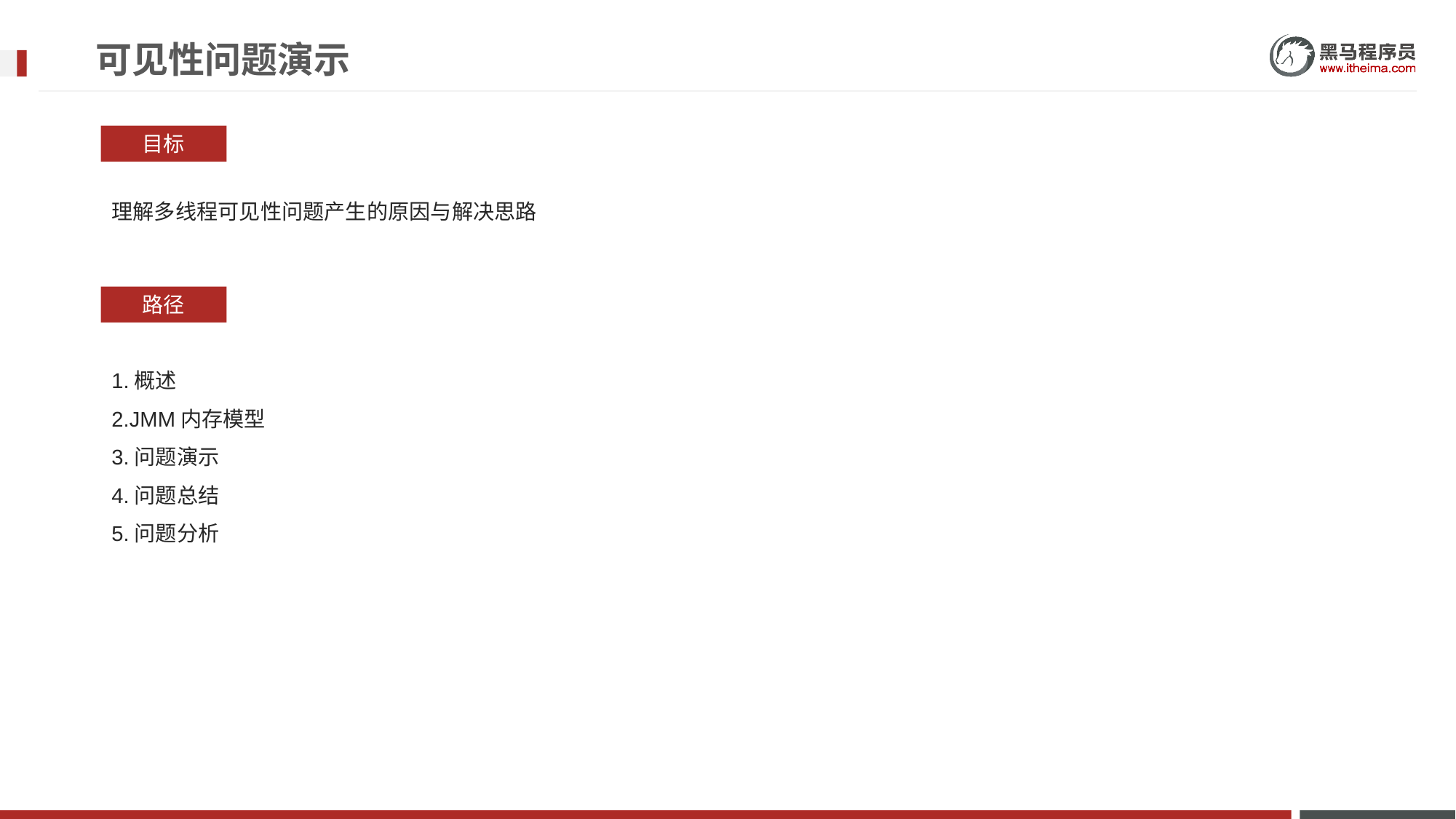

# 可见性问题演示
目标
理解多线程可见性问题产生的原因与解决思路
路径
1.概述
2.JMM内存模型
3.问题演示
4.问题总结
5.问题分析